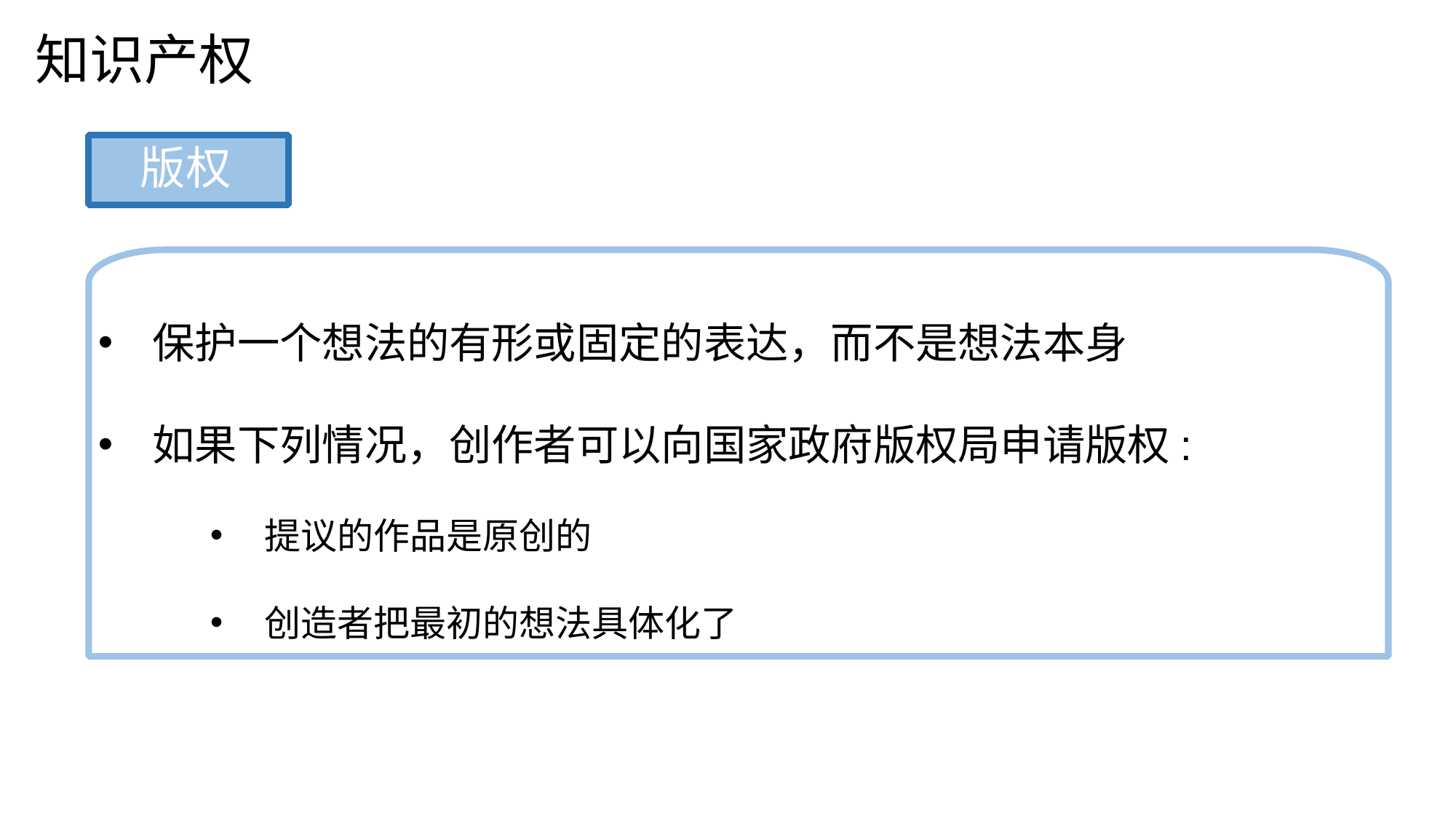

知识产权

版权
保护一个想法的有形或固定的表达，而不是想法本身
如果下列情况，创作者可以向国家政府版权局申请版权:
提议的作品是原创的
创造者把最初的想法具体化了